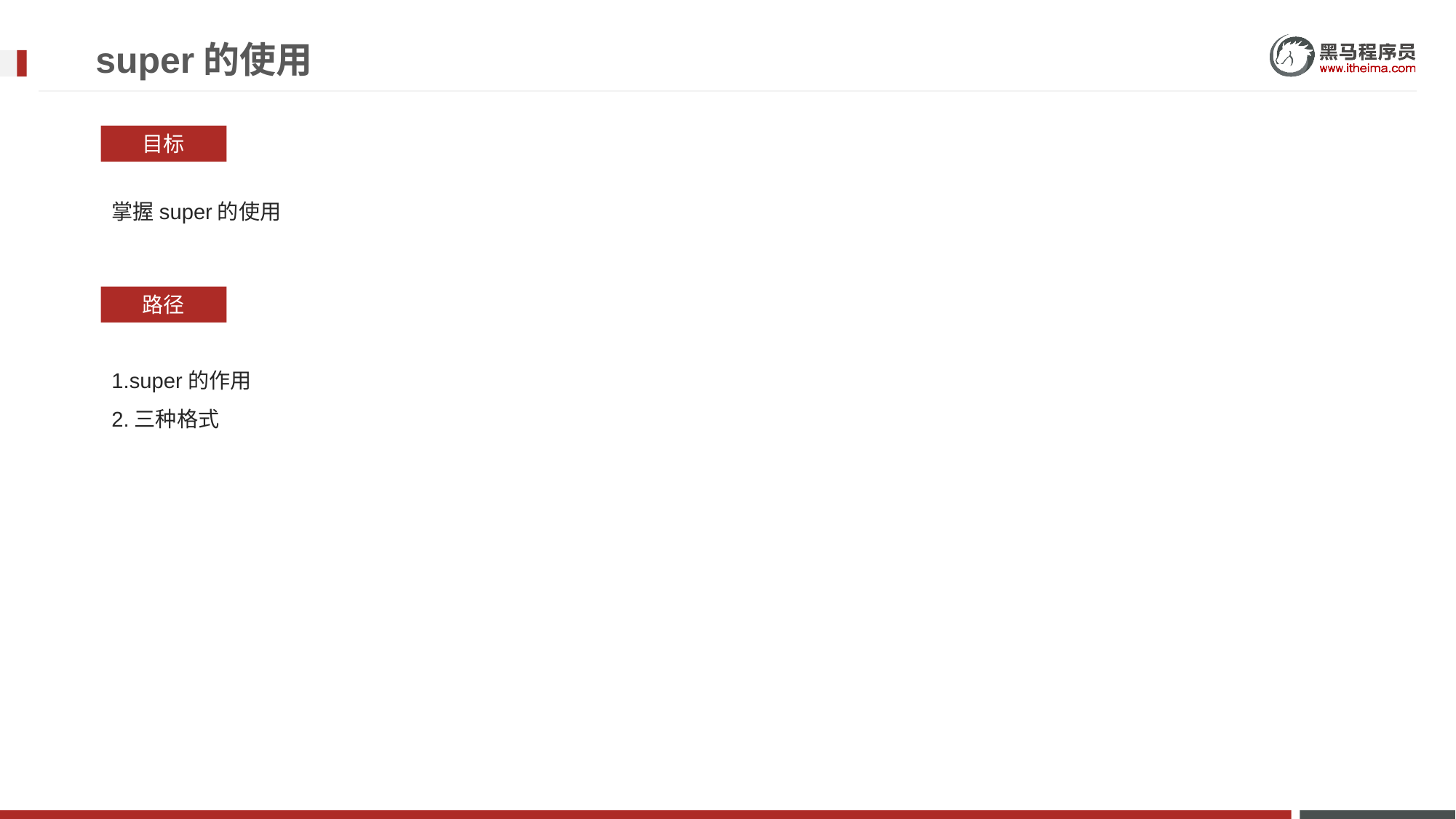

# super的使用
目标
掌握super的使用
路径
1.super的作用
2.三种格式